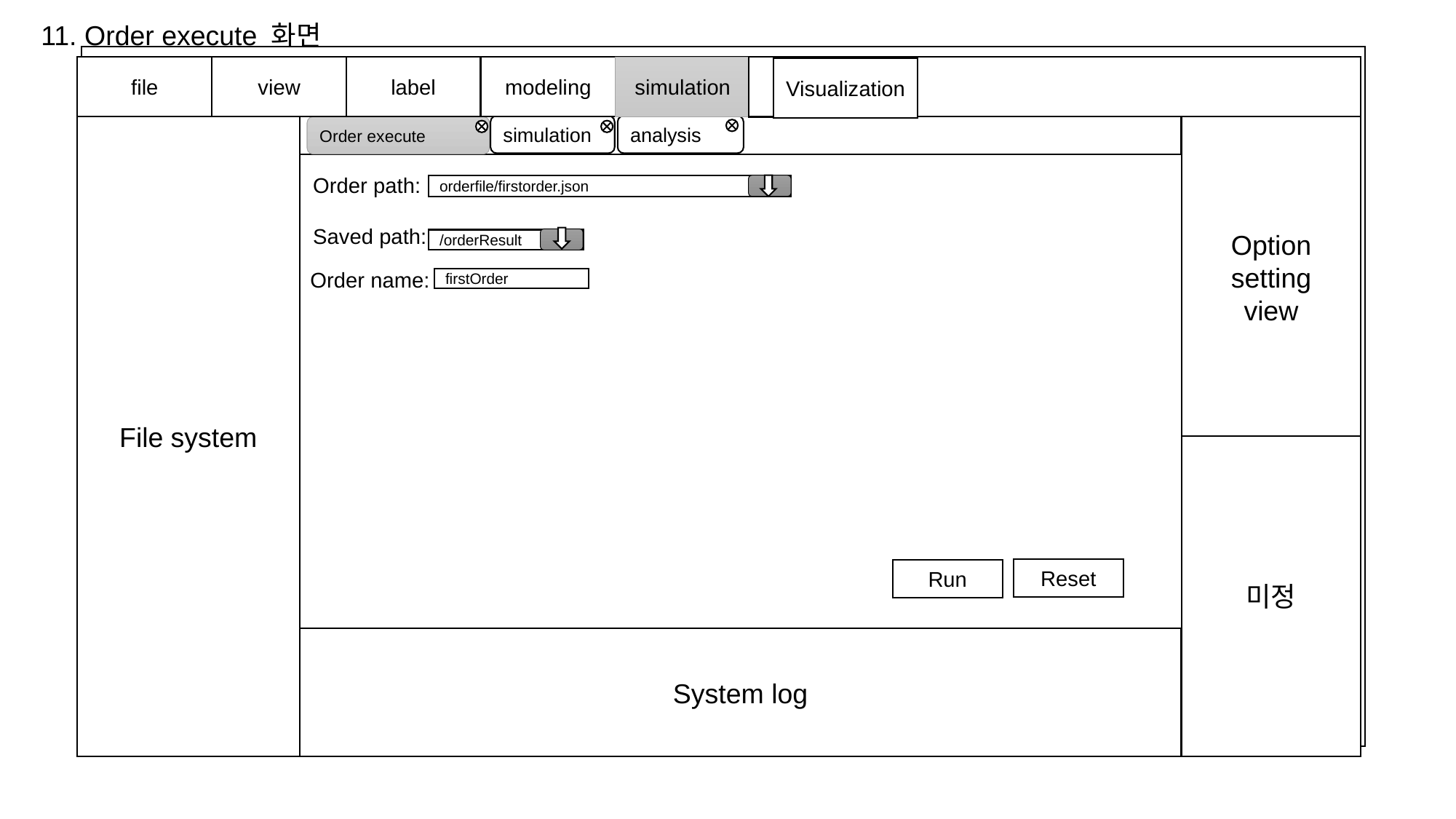

11. Order execute 화면

file
view
label
modeling
simulation
visual
Visualization
analysis
simulation
File system

Order execute

Option setting
view

Order path:
orderfile/firstorder.json

Saved path:

/orderResult
Order name:
firstOrder
미정
Reset
Run
System log